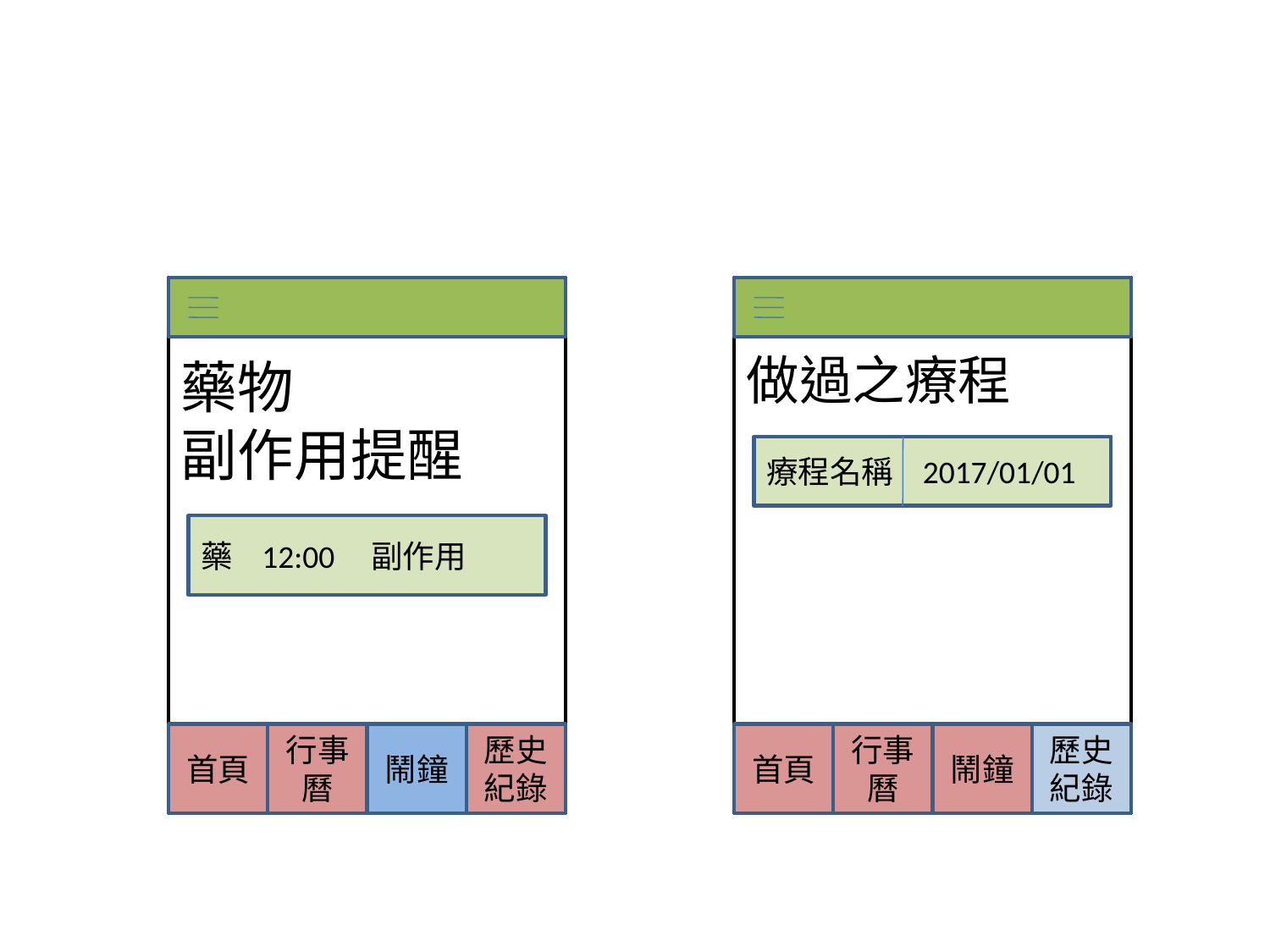

#

藥物
副作用提醒

首頁
行事曆
鬧鐘
歷史紀錄
藥   12:00    副作用

做過之療程

首頁
行事曆
鬧鐘
歷史紀錄
療程名稱   2017/01/01